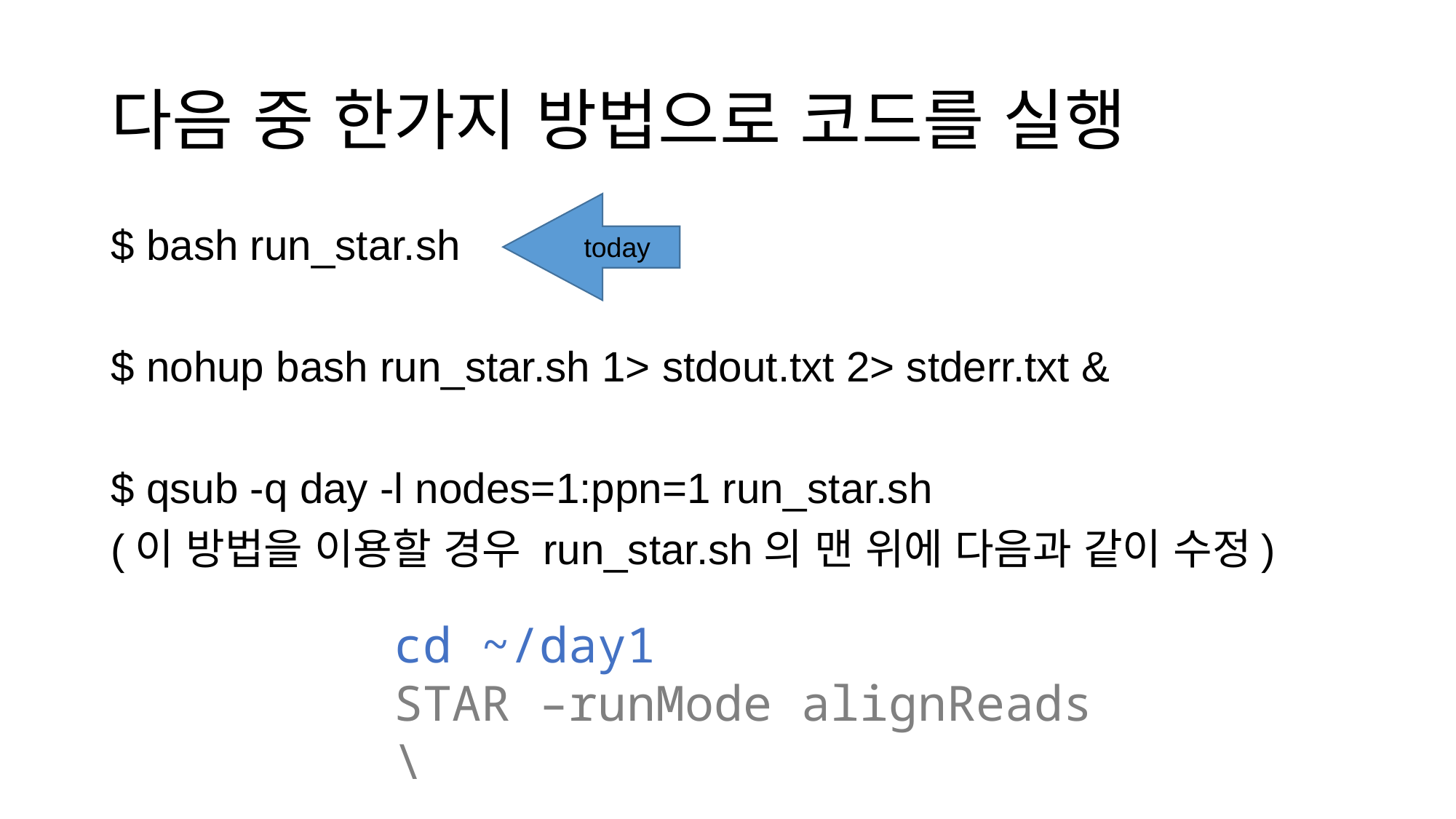

# 다음 중 한가지 방법으로 코드를 실행

$ bash run_star.sh

$ nohup bash run_star.sh 1> stdout.txt 2> stderr.txt &

$ qsub -q day -l nodes=1:ppn=1 run_star.sh
(이 방법을 이용할 경우 run_star.sh의 맨 위에 다음과 같이 수정)

today
cd ~/day1
STAR –runMode alignReads \
           …